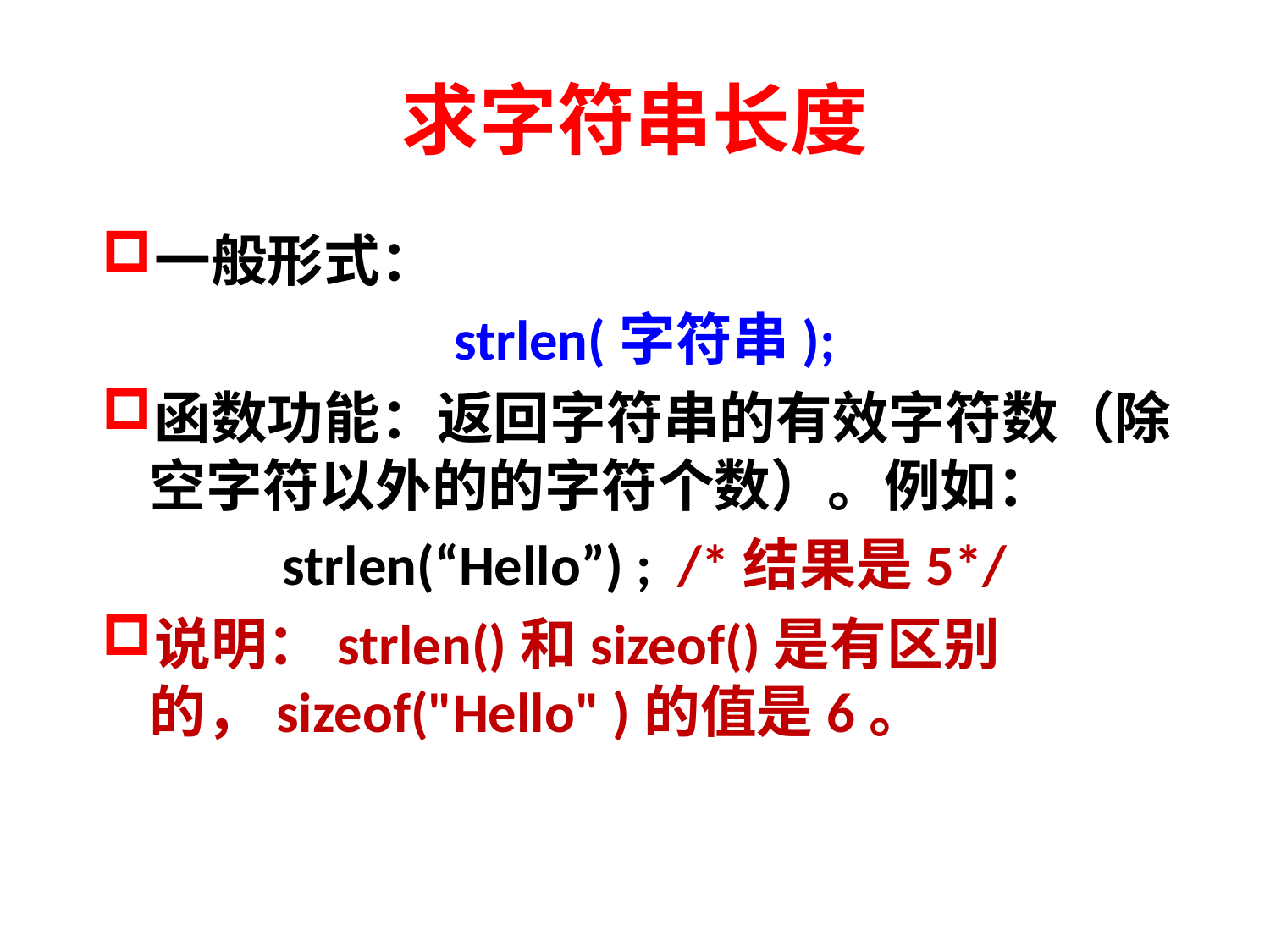

# 求字符串长度
一般形式：
strlen(字符串);
函数功能：返回字符串的有效字符数（除空字符以外的的字符个数）。例如：
strlen(“Hello”) ;  /*结果是5*/
说明：strlen()和sizeof()是有区别的，sizeof("Hello" )的值是6。